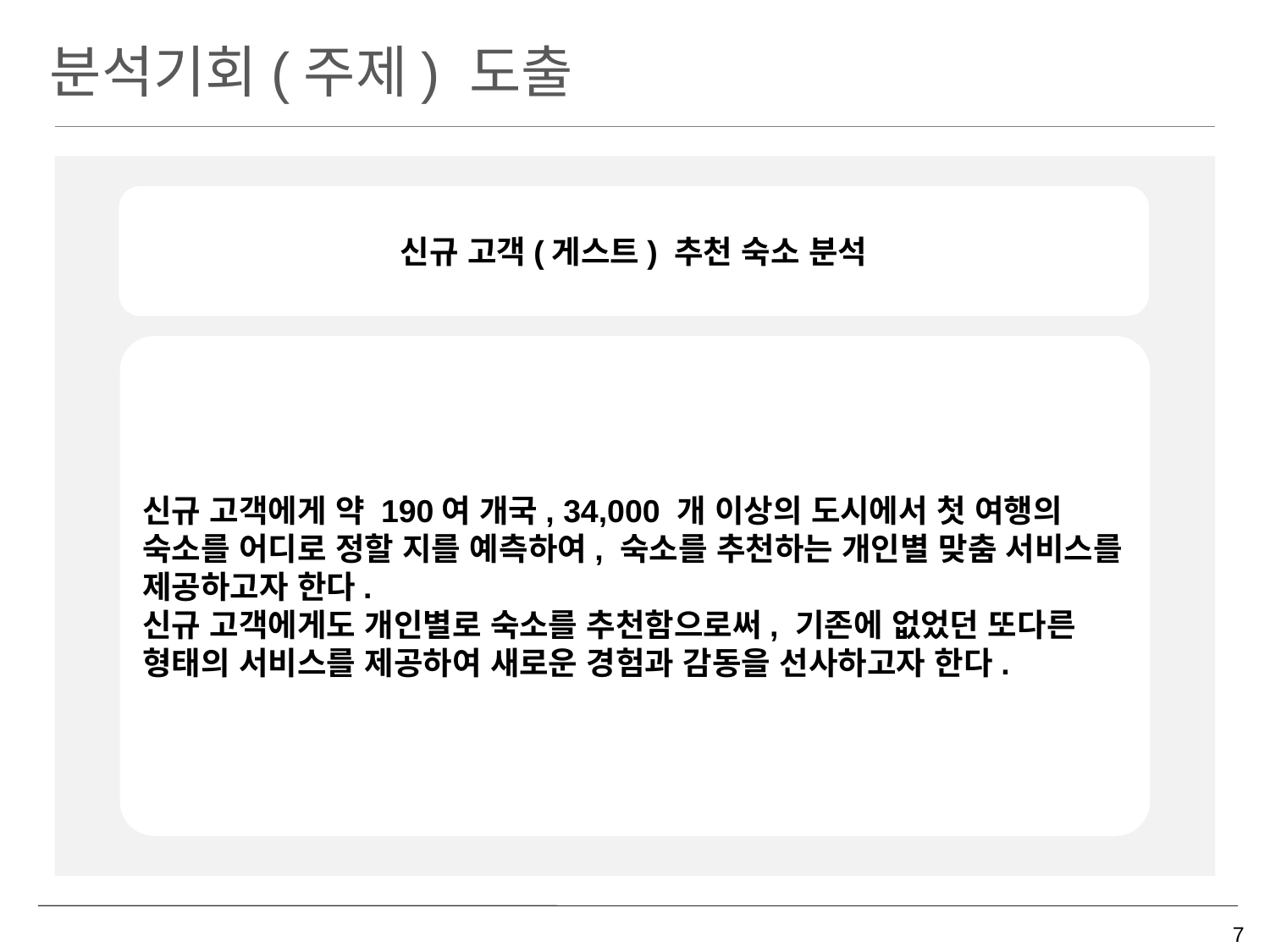

# 분석기회(주제) 도출

신규 고객(게스트) 추천 숙소 분석
신규 고객에게 약 190여 개국, 34,000 개 이상의 도시에서 첫 여행의 숙소를 어디로 정할 지를 예측하여, 숙소를 추천하는 개인별 맞춤 서비스를 제공하고자 한다.
신규 고객에게도 개인별로 숙소를 추천함으로써, 기존에 없었던 또다른 형태의 서비스를 제공하여 새로운 경험과 감동을 선사하고자 한다.